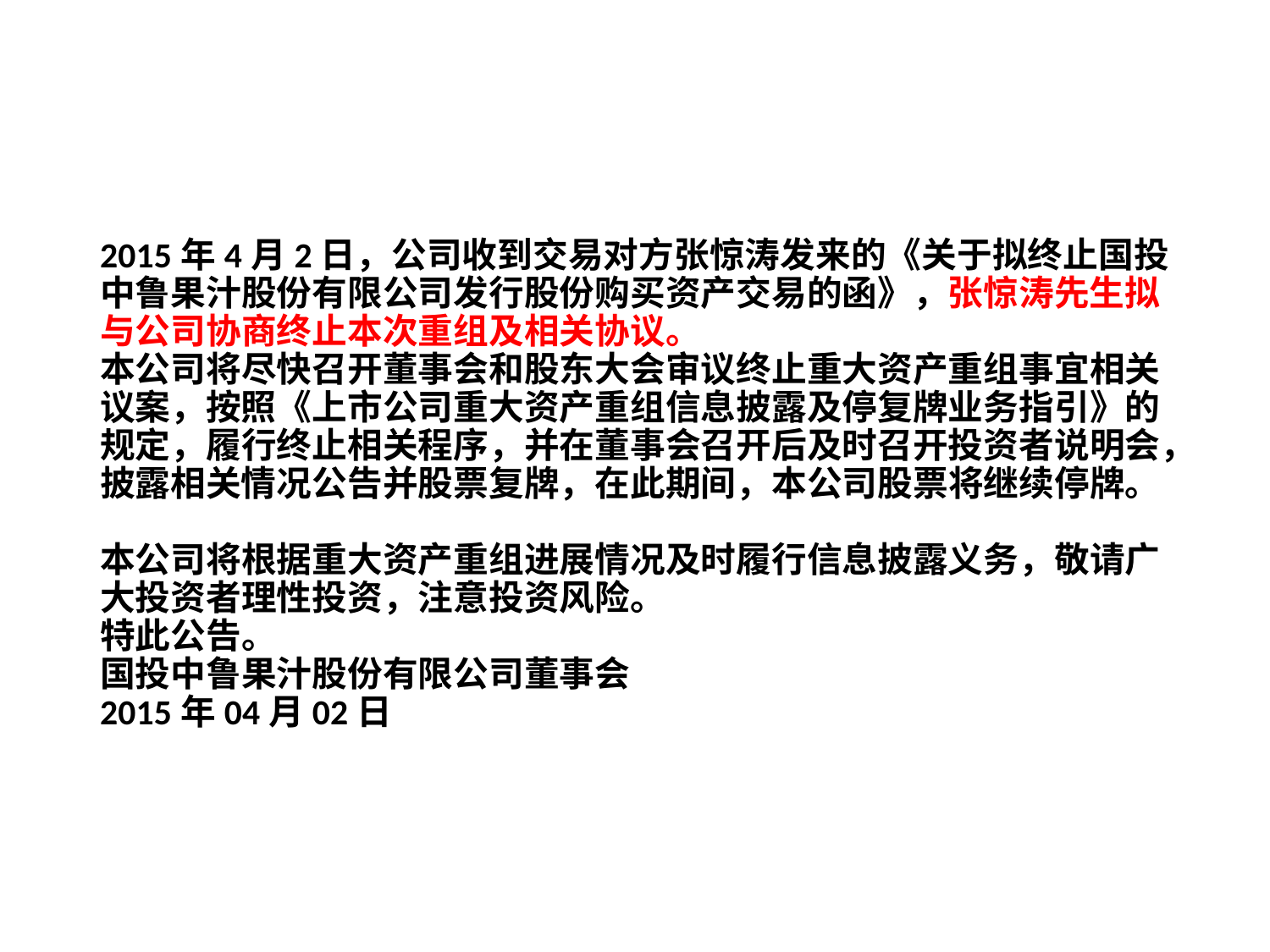

#
2015年4月2日，公司收到交易对方张惊涛发来的《关于拟终止国投中鲁果汁股份有限公司发行股份购买资产交易的函》，张惊涛先生拟与公司协商终止本次重组及相关协议。
本公司将尽快召开董事会和股东大会审议终止重大资产重组事宜相关议案，按照《上市公司重大资产重组信息披露及停复牌业务指引》的规定，履行终止相关程序，并在董事会召开后及时召开投资者说明会，披露相关情况公告并股票复牌，在此期间，本公司股票将继续停牌。
本公司将根据重大资产重组进展情况及时履行信息披露义务，敬请广大投资者理性投资，注意投资风险。
特此公告。
国投中鲁果汁股份有限公司董事会
2015年04月02日